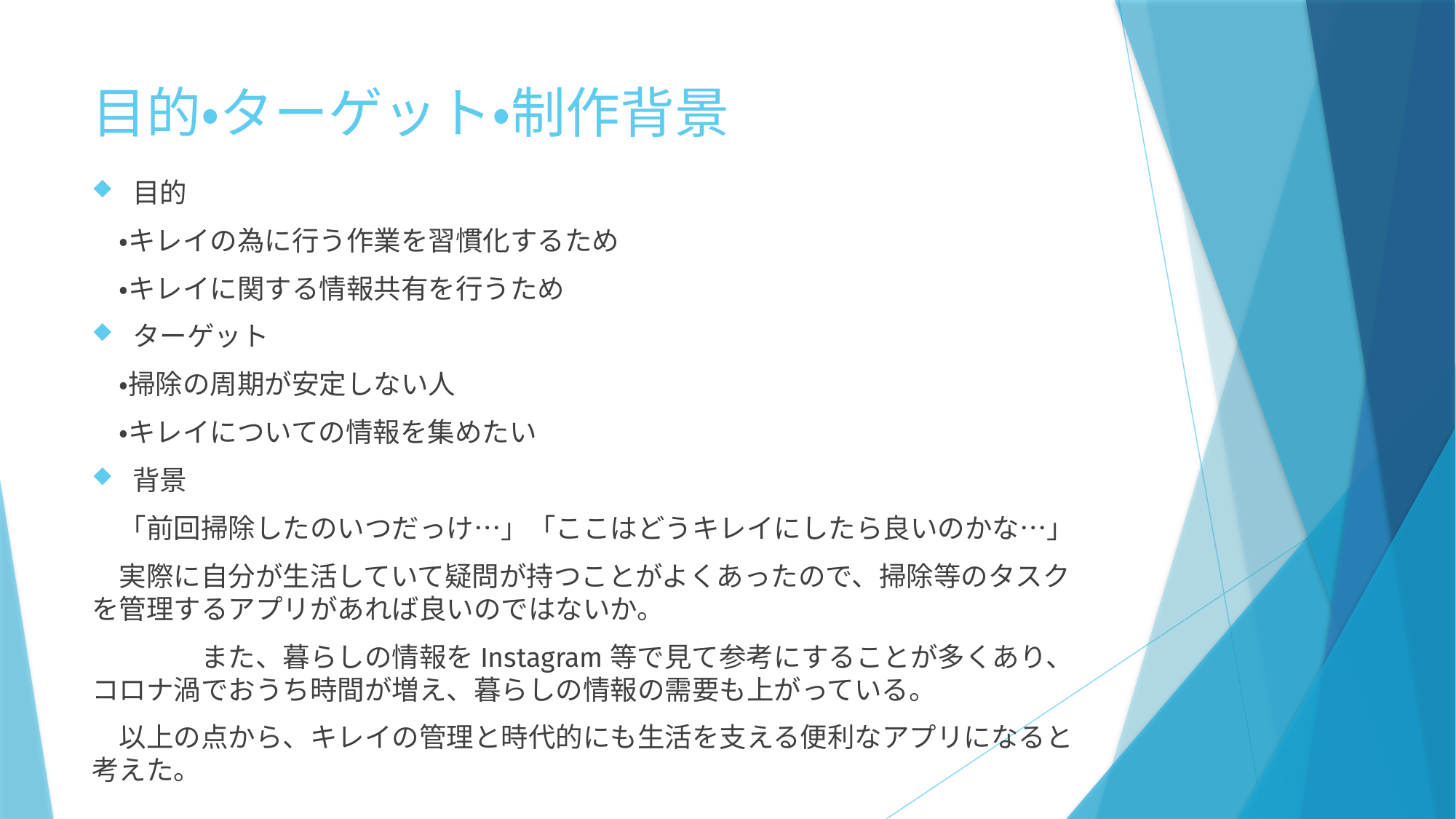

# 目的・ターゲット・制作背景
目的
　・キレイの為に行う作業を習慣化するため
　・キレイに関する情報共有を行うため
ターゲット
　・掃除の周期が安定しない人
　・キレイについての情報を集めたい
背景
　「前回掃除したのいつだっけ…」「ここはどうキレイにしたら良いのかな…」
　実際に自分が生活していて疑問が持つことがよくあったので、掃除等のタスクを管理するアプリがあれば良いのではないか。
	また、暮らしの情報をInstagram等で見て参考にすることが多くあり、コロナ渦でおうち時間が増え、暮らしの情報の需要も上がっている。
　以上の点から、キレイの管理と時代的にも生活を支える便利なアプリになると考えた。